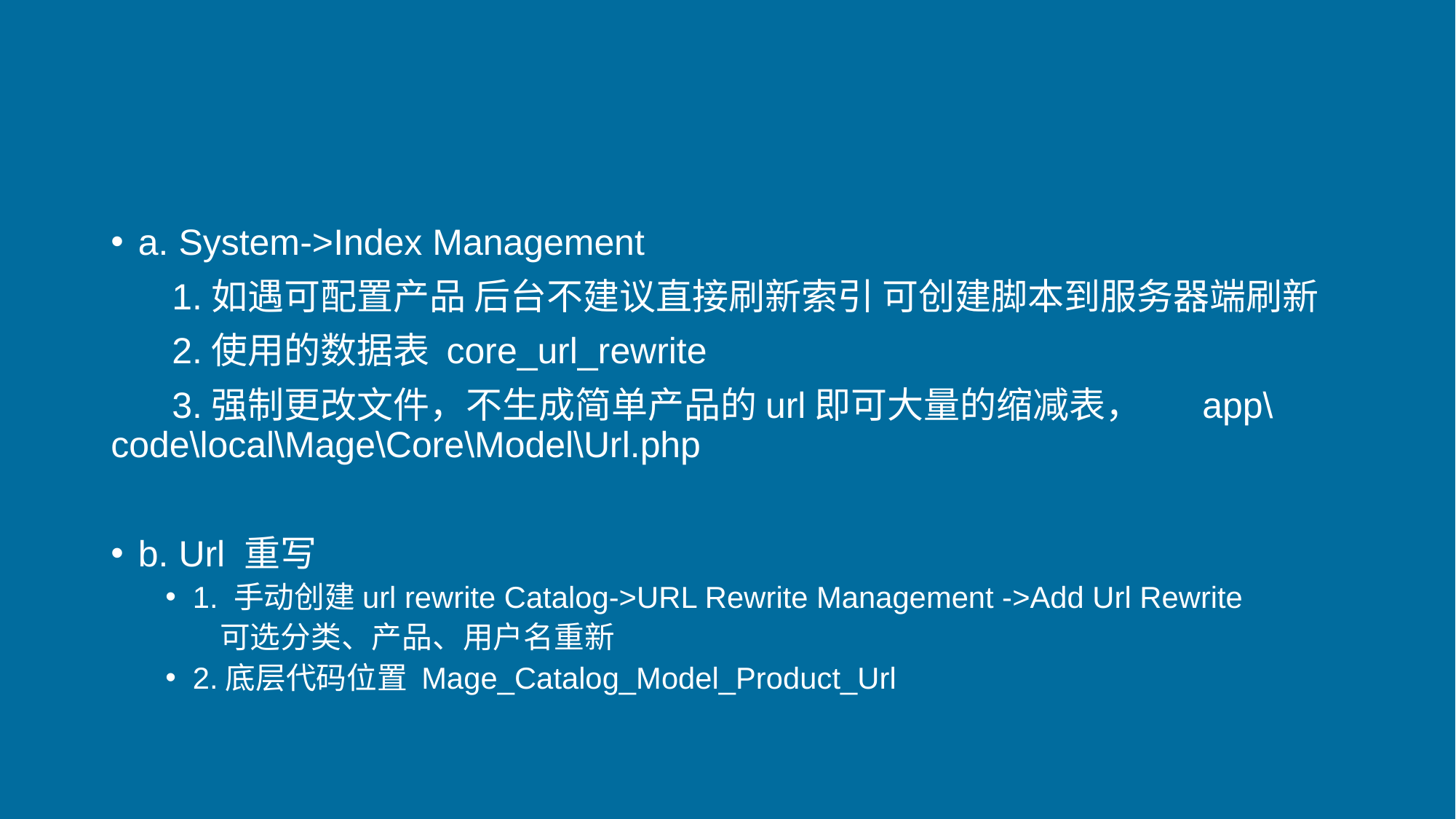

a. System->Index Management
      1.如遇可配置产品 后台不建议直接刷新索引 可创建脚本到服务器端刷新
      2.使用的数据表 core_url_rewrite
      3.强制更改文件，不生成简单产品的url即可大量的缩减表，	app\code\local\Mage\Core\Model\Url.php

b. Url 重写
1. 手动创建url rewrite Catalog->URL Rewrite Management ->Add Url Rewrite
       可选分类、产品、用户名重新
2.底层代码位置 Mage_Catalog_Model_Product_Url